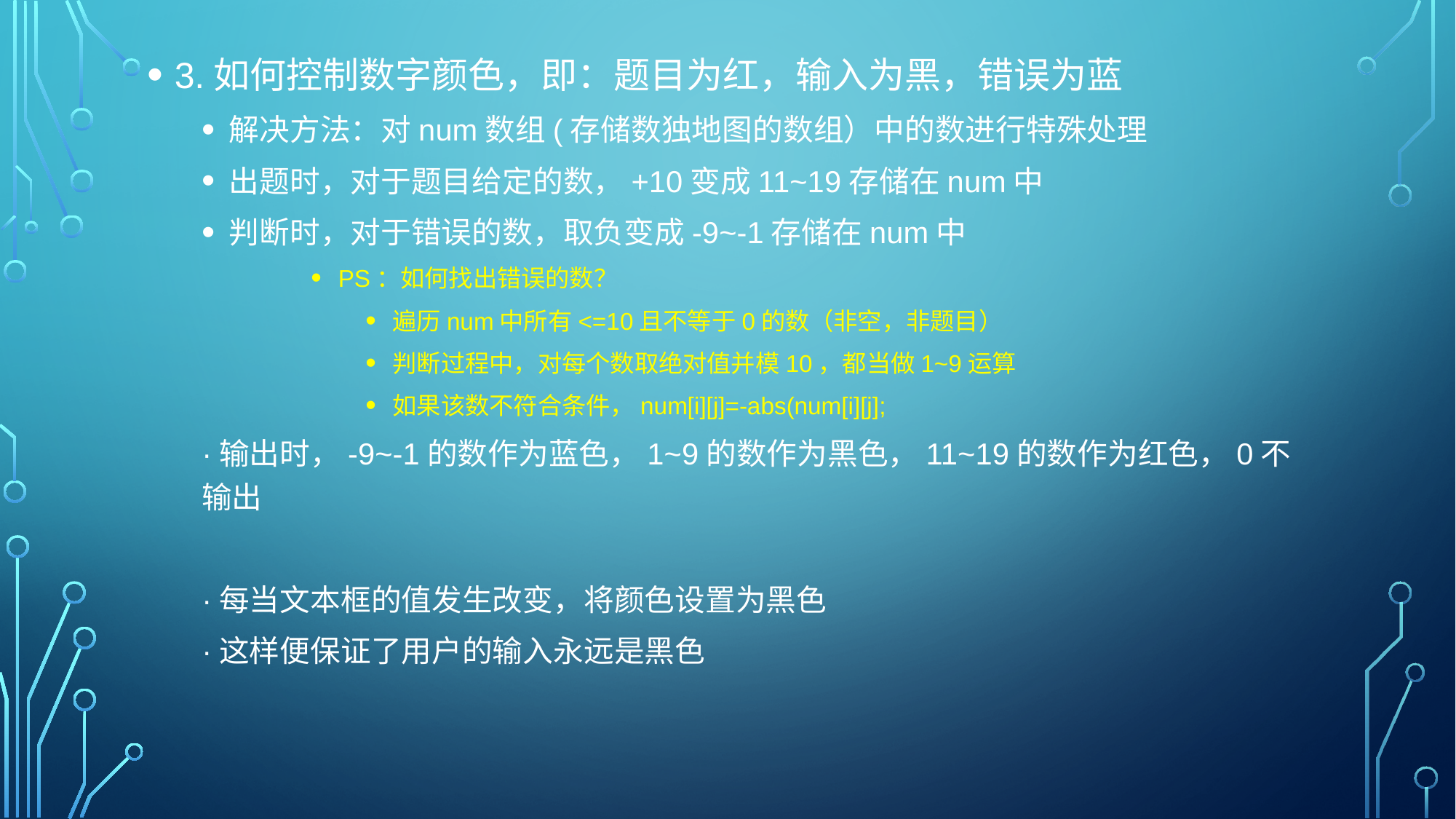

3.如何控制数字颜色，即：题目为红，输入为黑，错误为蓝
解决方法：对num数组(存储数独地图的数组）中的数进行特殊处理
出题时，对于题目给定的数，+10变成11~19存储在num中
判断时，对于错误的数，取负变成-9~-1存储在num中
PS：如何找出错误的数？
遍历num中所有<=10且不等于0的数（非空，非题目）
判断过程中，对每个数取绝对值并模10，都当做1~9运算
如果该数不符合条件，num[i][j]=-abs(num[i][j];
·输出时，-9~-1的数作为蓝色，1~9的数作为黑色，11~19的数作为红色，0不输出

·每当文本框的值发生改变，将颜色设置为黑色
·这样便保证了用户的输入永远是黑色

#